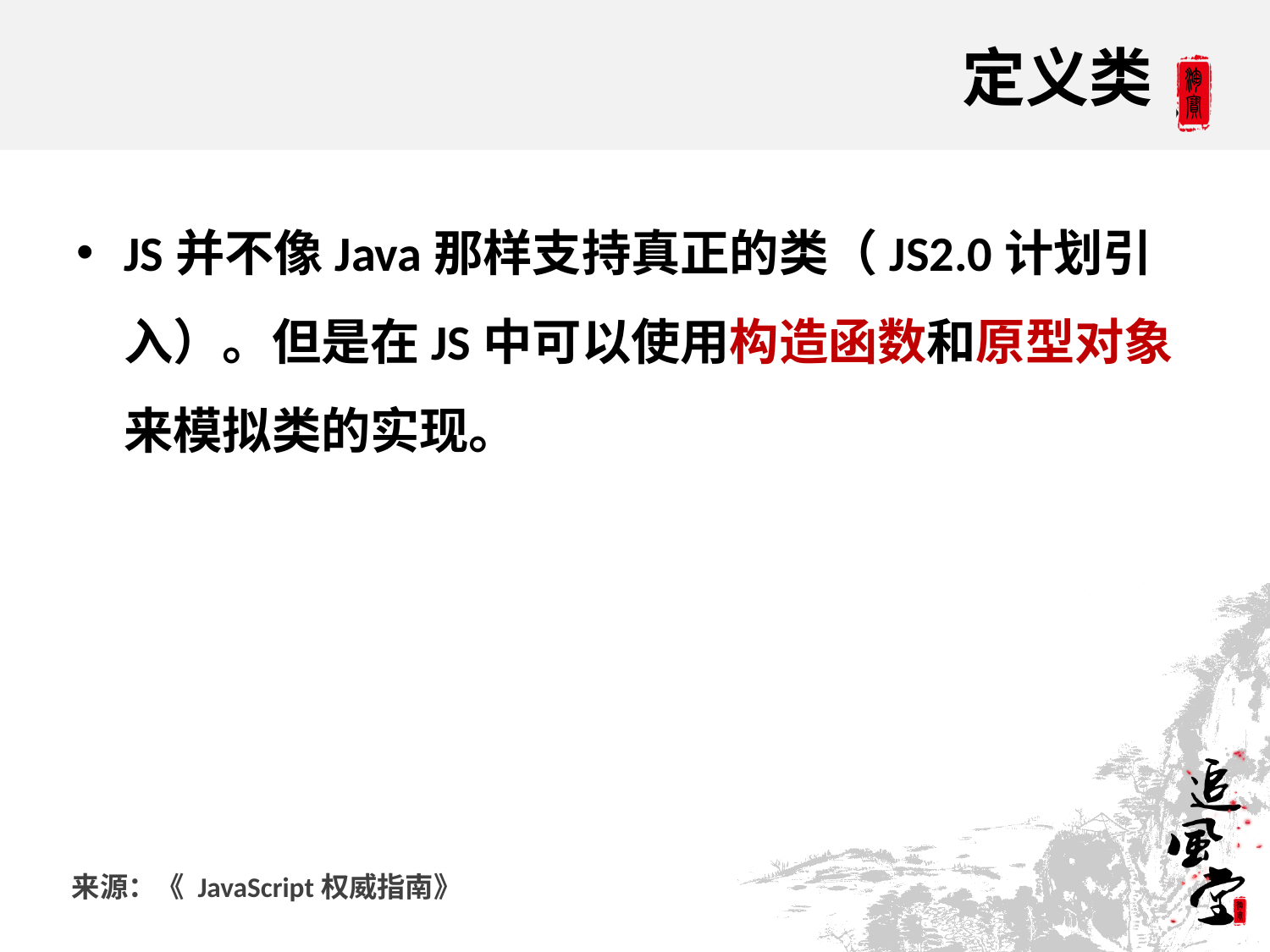

# 定义类
JS并不像Java那样支持真正的类（JS2.0计划引入）。但是在JS中可以使用构造函数和原型对象来模拟类的实现。
来源：《 JavaScript权威指南》